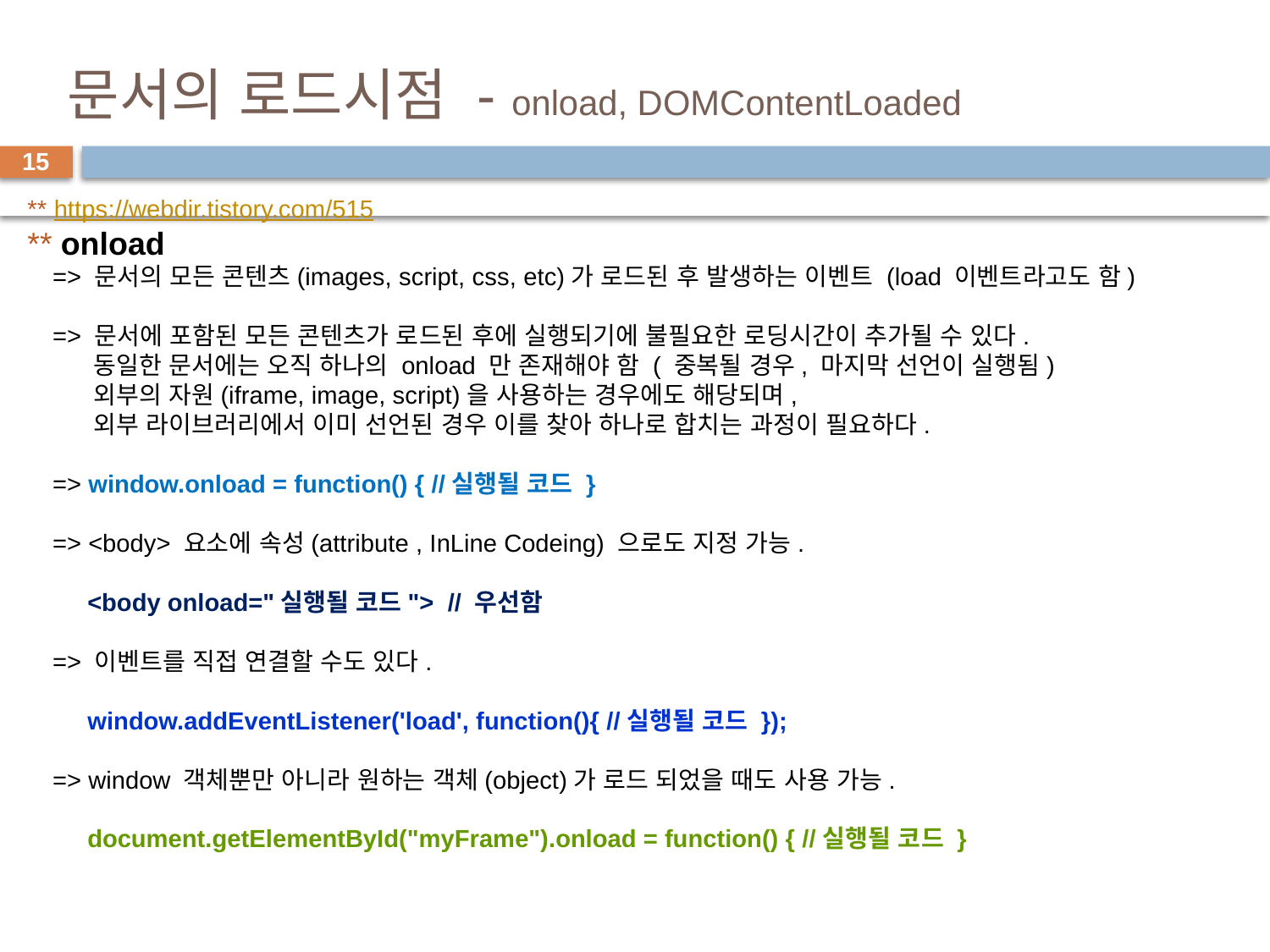

# 문서의 로드시점 - onload, DOMContentLoaded
15
** https://webdir.tistory.com/515
** onload
=> 문서의 모든 콘텐츠(images, script, css, etc)가 로드된 후 발생하는 이벤트 (load 이벤트라고도 함)
=> 문서에 포함된 모든 콘텐츠가 로드된 후에 실행되기에 불필요한 로딩시간이 추가될 수 있다.
     동일한 문서에는 오직 하나의 onload 만 존재해야 함 ( 중복될 경우, 마지막 선언이 실행됨)
     외부의 자원(iframe, image, script)을 사용하는 경우에도 해당되며,
     외부 라이브러리에서 이미 선언된 경우 이를 찾아 하나로 합치는 과정이 필요하다.
=> window.onload = function() { //실행될 코드 }
=> <body> 요소에 속성(attribute , InLine Codeing) 으로도 지정 가능.
     <body onload="실행될 코드">  // 우선함
=> 이벤트를 직접 연결할 수도 있다.
     window.addEventListener('load', function(){ //실행될 코드 });
=> window 객체뿐만 아니라 원하는 객체(object)가 로드 되었을 때도 사용 가능.
     document.getElementById("myFrame").onload = function() { //실행될 코드 }